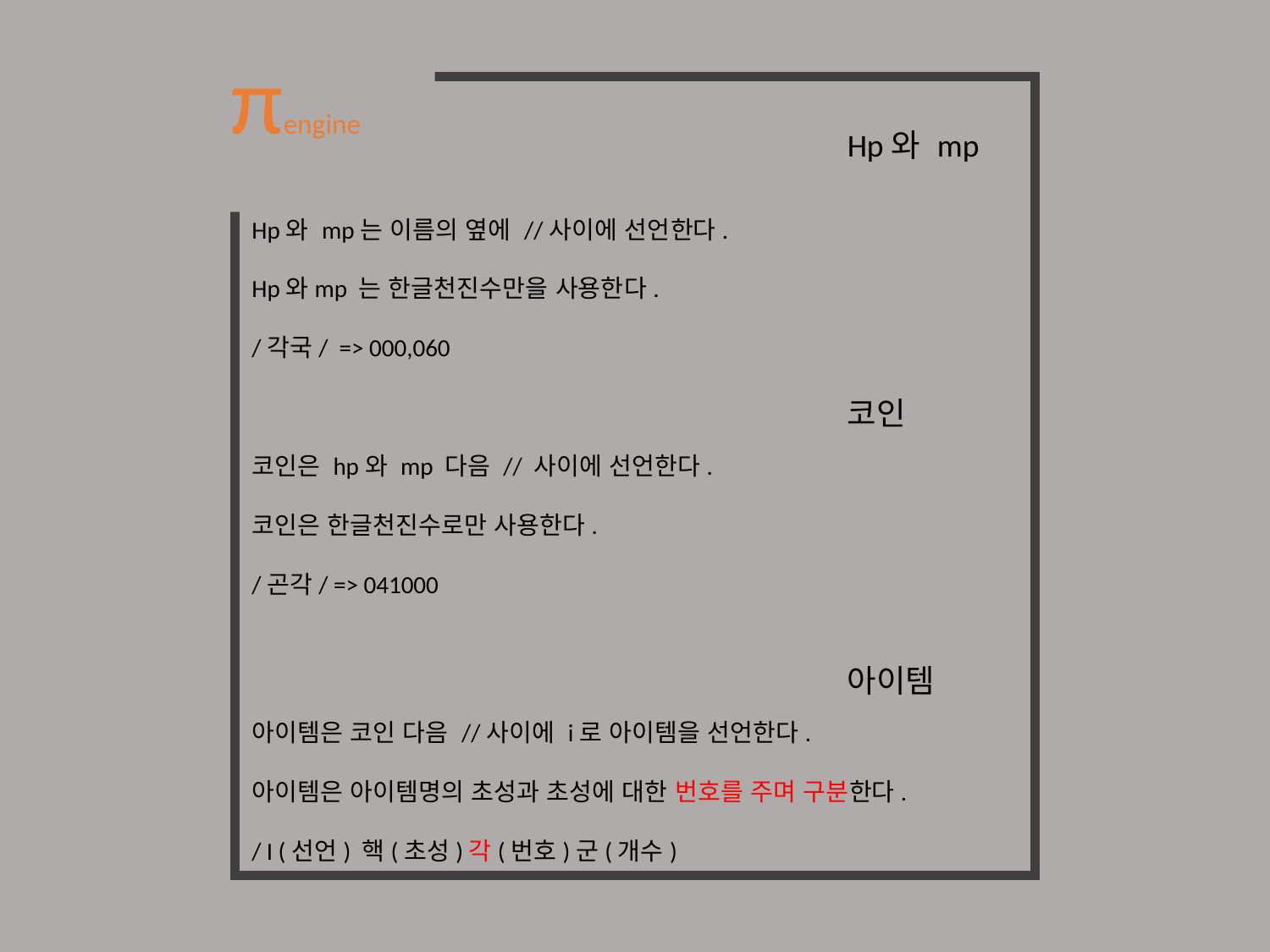

πengine

Hp와 mp

Hp와 mp는 이름의 옆에 //사이에 선언한다.

Hp와mp 는 한글천진수만을 사용한다.

/각국/  => 000,060

코인은 hp와 mp 다음 // 사이에 선언한다.

코인은 한글천진수로만 사용한다.

/곤각/ => 041000

아이템은 코인 다음 //사이에 i로 아이템을 선언한다.

아이템은 아이템명의 초성과 초성에 대한 번호를 주며 구분한다.

/ I (선언) 핵(초성)각(번호)군(개수)

코인
아이템